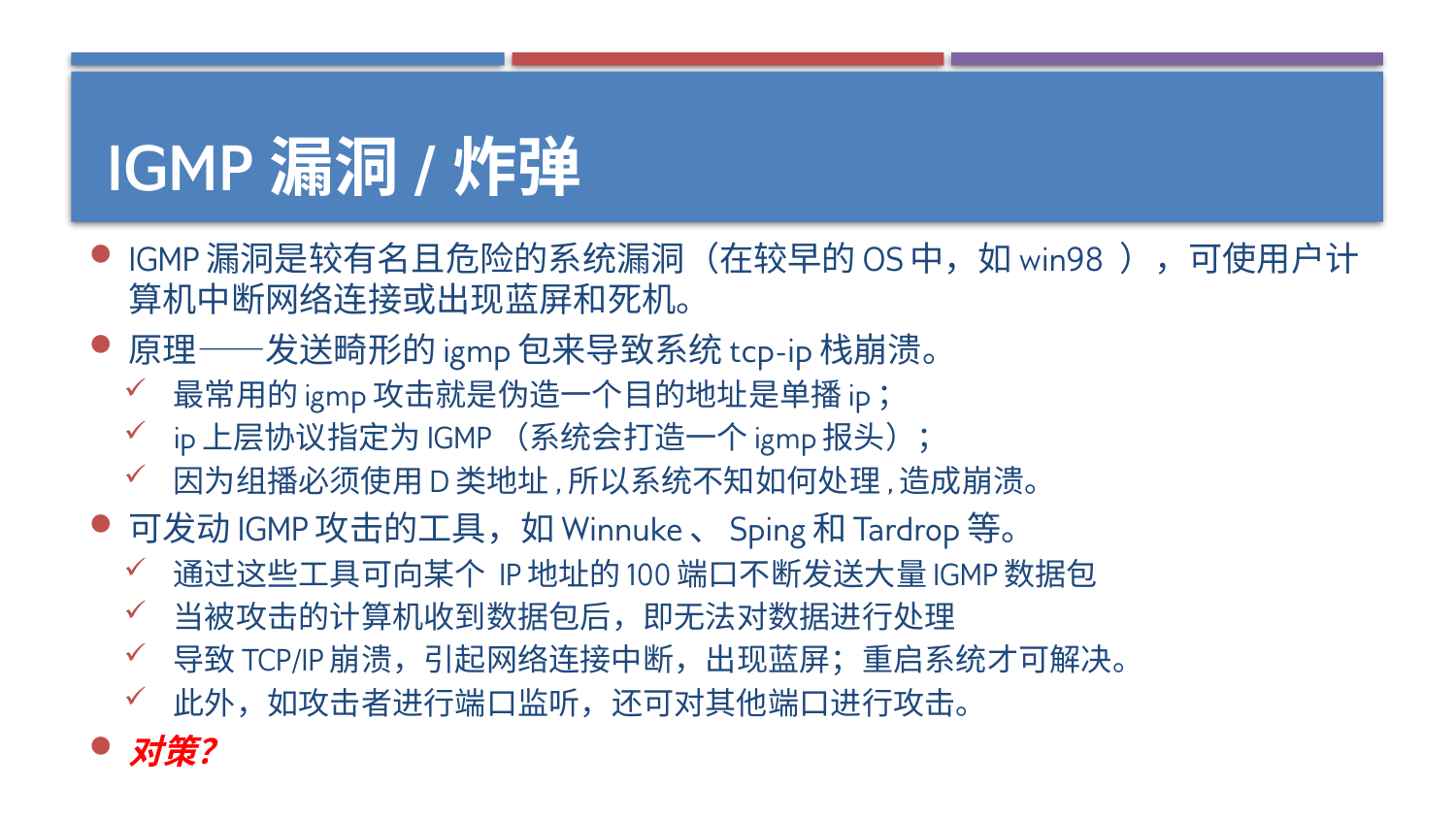

# IGMP漏洞/炸弹
IGMP漏洞是较有名且危险的系统漏洞（在较早的OS中，如win98 ），可使用户计算机中断网络连接或出现蓝屏和死机。
原理——发送畸形的igmp包来导致系统tcp-ip栈崩溃。
最常用的igmp攻击就是伪造一个目的地址是单播ip；
ip上层协议指定为IGMP（系统会打造一个igmp报头）；
因为组播必须使用D类地址,所以系统不知如何处理,造成崩溃。
可发动IGMP攻击的工具，如Winnuke、Sping和Tardrop等。
通过这些工具可向某个 IP地址的100端口不断发送大量IGMP数据包
当被攻击的计算机收到数据包后，即无法对数据进行处理
导致TCP/IP崩溃，引起网络连接中断，出现蓝屏；重启系统才可解决。
此外，如攻击者进行端口监听，还可对其他端口进行攻击。
对策？
52